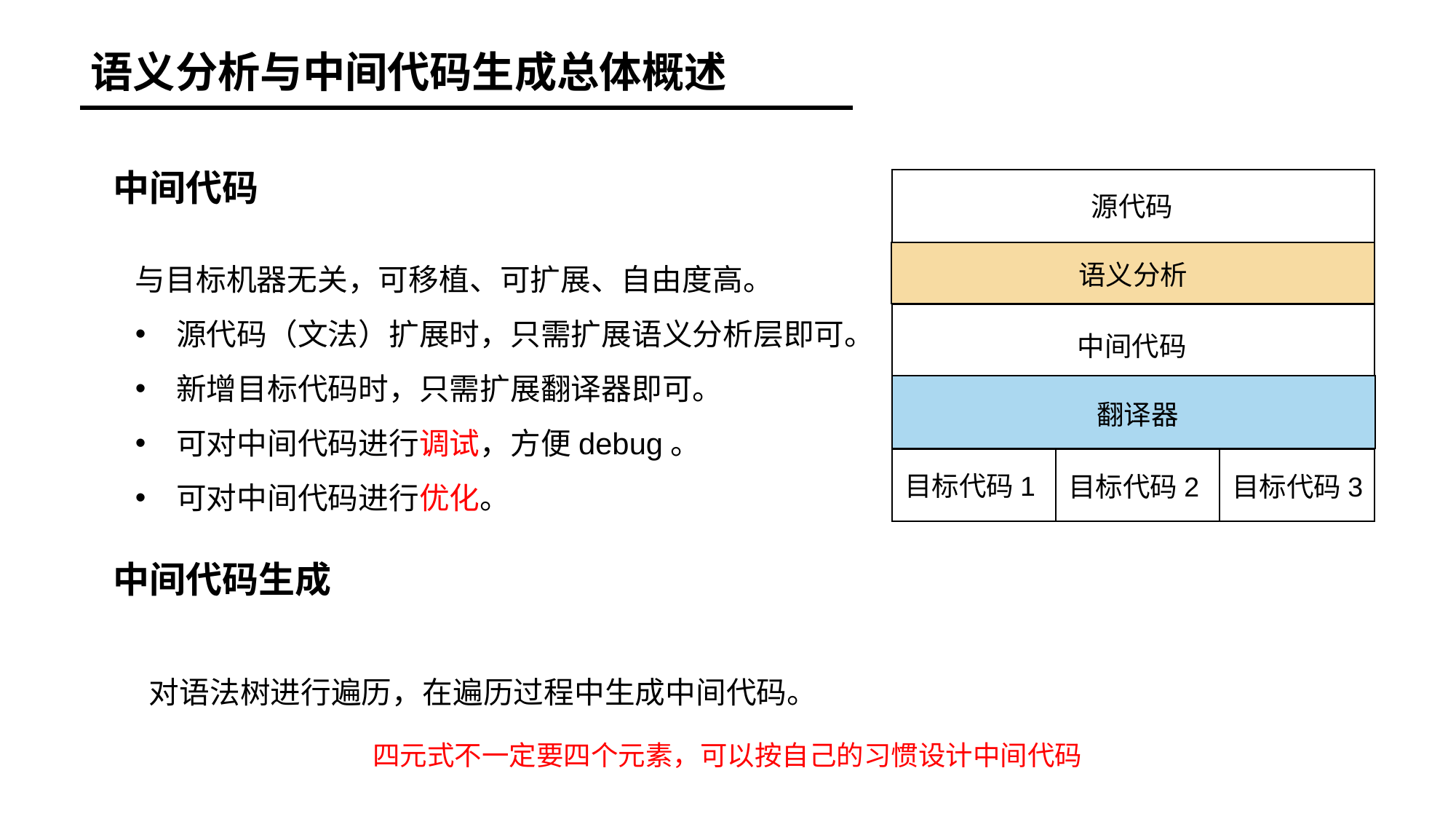

语义分析与中间代码生成总体概述
中间代码

源代码
与目标机器无关，可移植、可扩展、自由度高。
源代码（文法）扩展时，只需扩展语义分析层即可。
新增目标代码时，只需扩展翻译器即可。
可对中间代码进行调试，方便debug。
可对中间代码进行优化。

语义分析

中间代码

翻译器

目标代码1
目标代码2
目标代码3
中间代码生成
对语法树进行遍历，在遍历过程中生成中间代码。
四元式不一定要四个元素，可以按自己的习惯设计中间代码